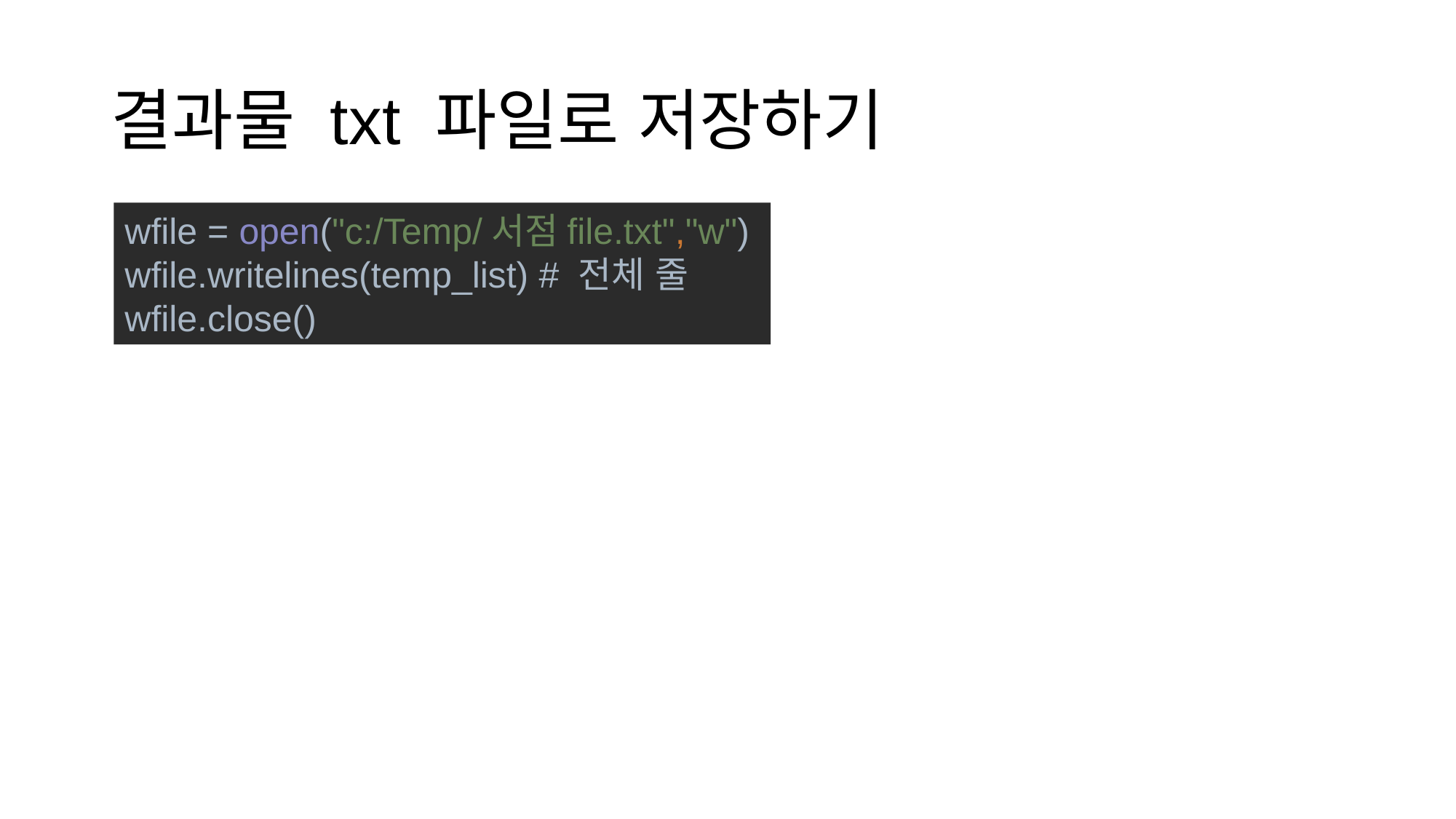

# 결과물 txt 파일로 저장하기
wfile = open("c:/Temp/서점file.txt","w")
wfile.writelines(temp_list) # 전체 줄
wfile.close()